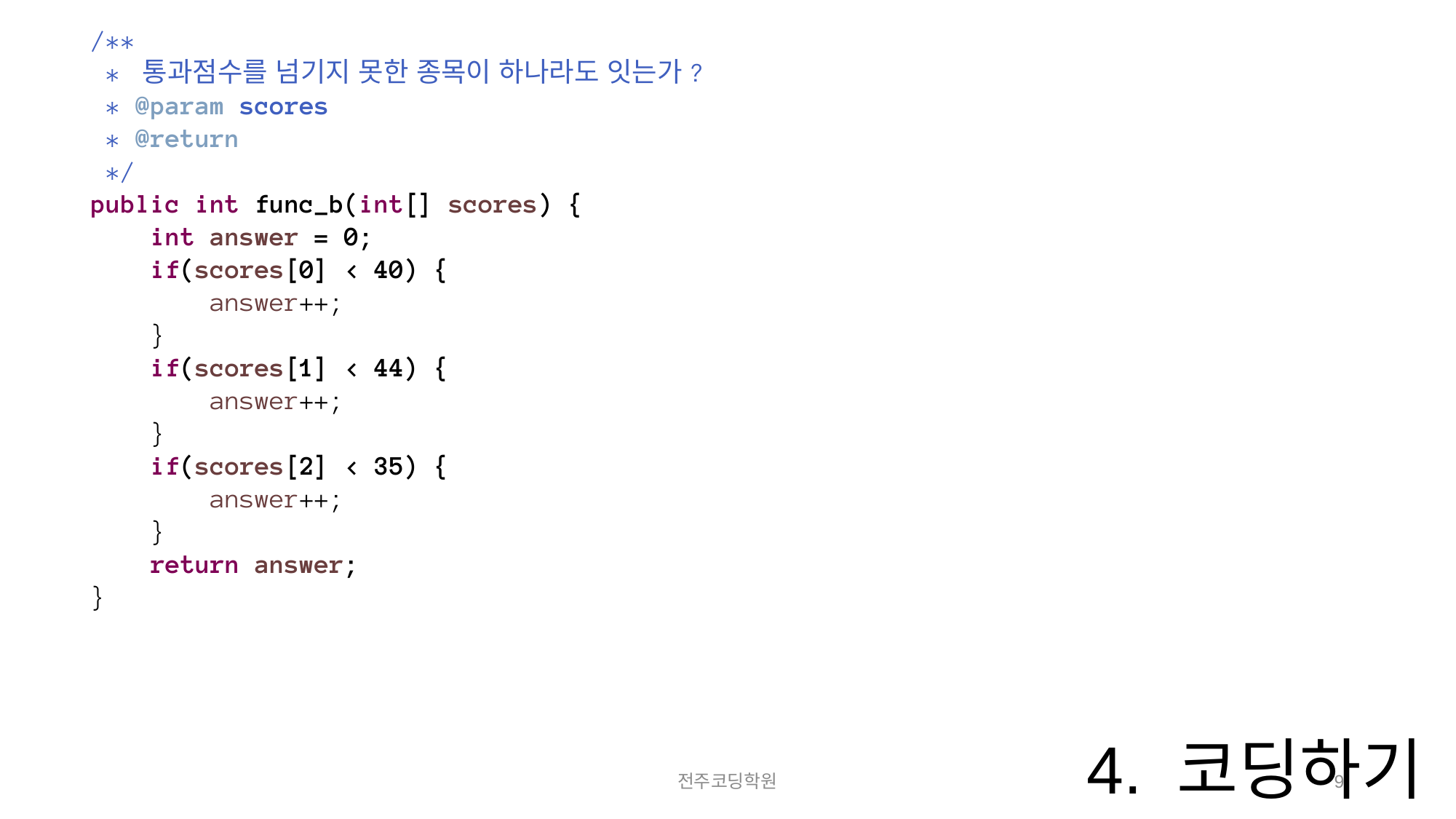

/**
     * 통과점수를 넘기지 못한 종목이 하나라도 잇는가?
     * @param scores
     * @return
     */
    public int func_b(int[] scores) {
        int answer = 0;
        if(scores[0] < 40) {
            answer++;
        }
        if(scores[1] < 44) {
            answer++;
        }
        if(scores[2] < 35) {
            answer++;
        }
        return answer;
    }

# 4. 코딩하기
전주코딩학원
9